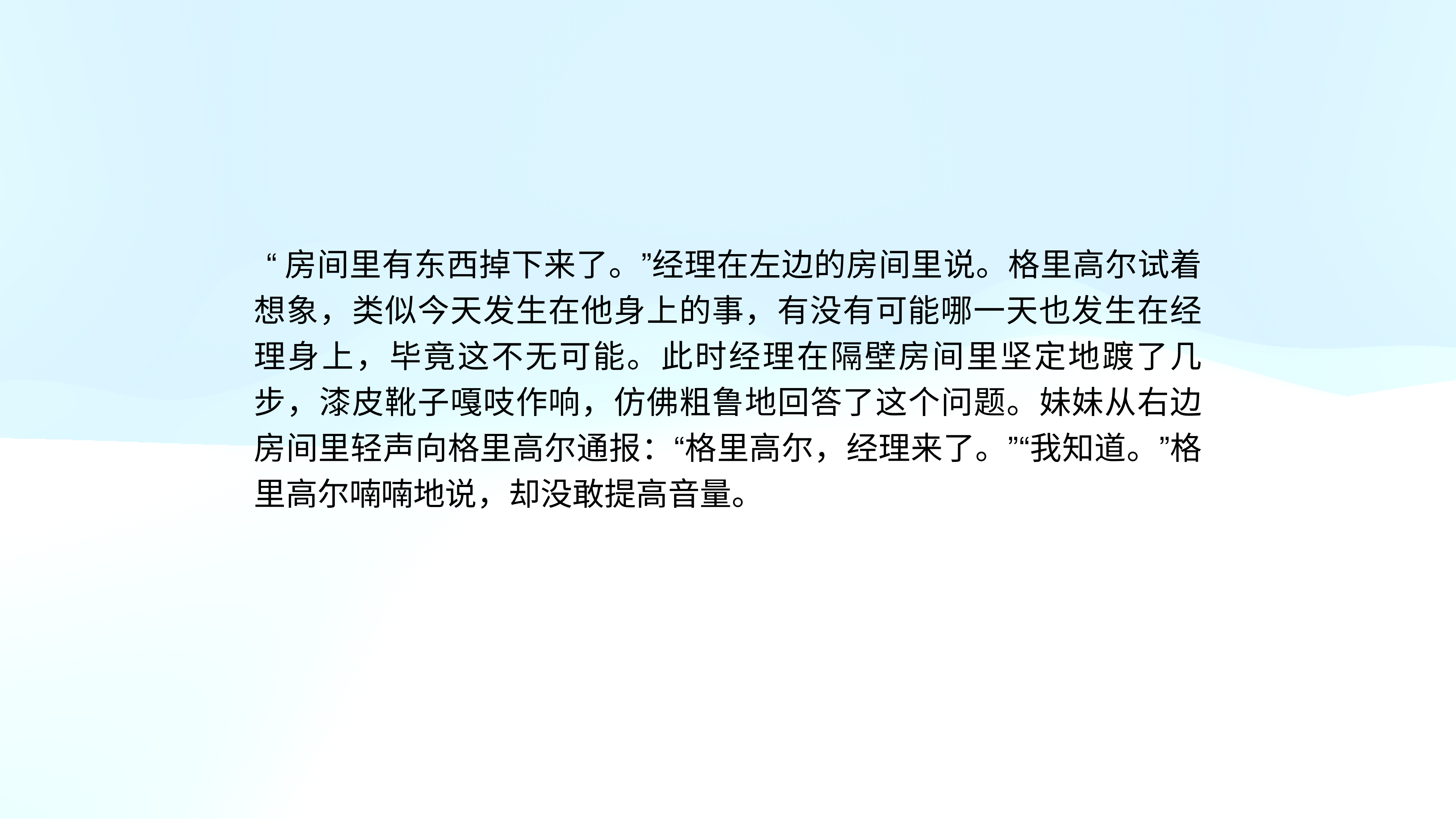

“房间里有东西掉下来了。”经理在左边的房间里说。格里高尔试着想象，类似今天发生在他身上的事，有没有可能哪一天也发生在经理身上，毕竟这不无可能。此时经理在隔壁房间里坚定地踱了几步，漆皮靴子嘎吱作响，仿佛粗鲁地回答了这个问题。妹妹从右边房间里轻声向格里高尔通报：“格里高尔，经理来了。”“我知道。”格里高尔喃喃地说，却没敢提高音量。